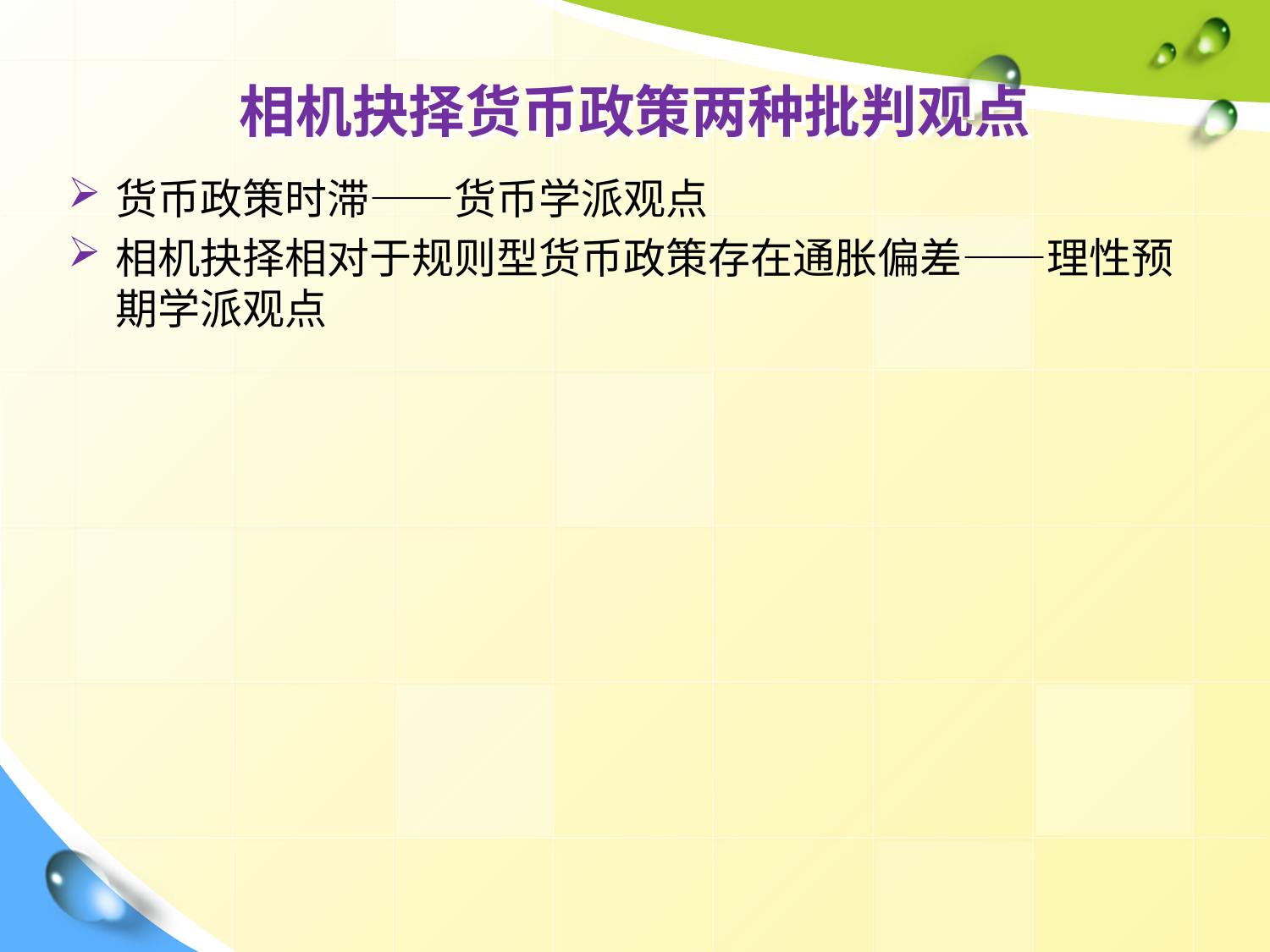

# 相机抉择货币政策两种批判观点
货币政策时滞——货币学派观点
相机抉择相对于规则型货币政策存在通胀偏差——理性预期学派观点